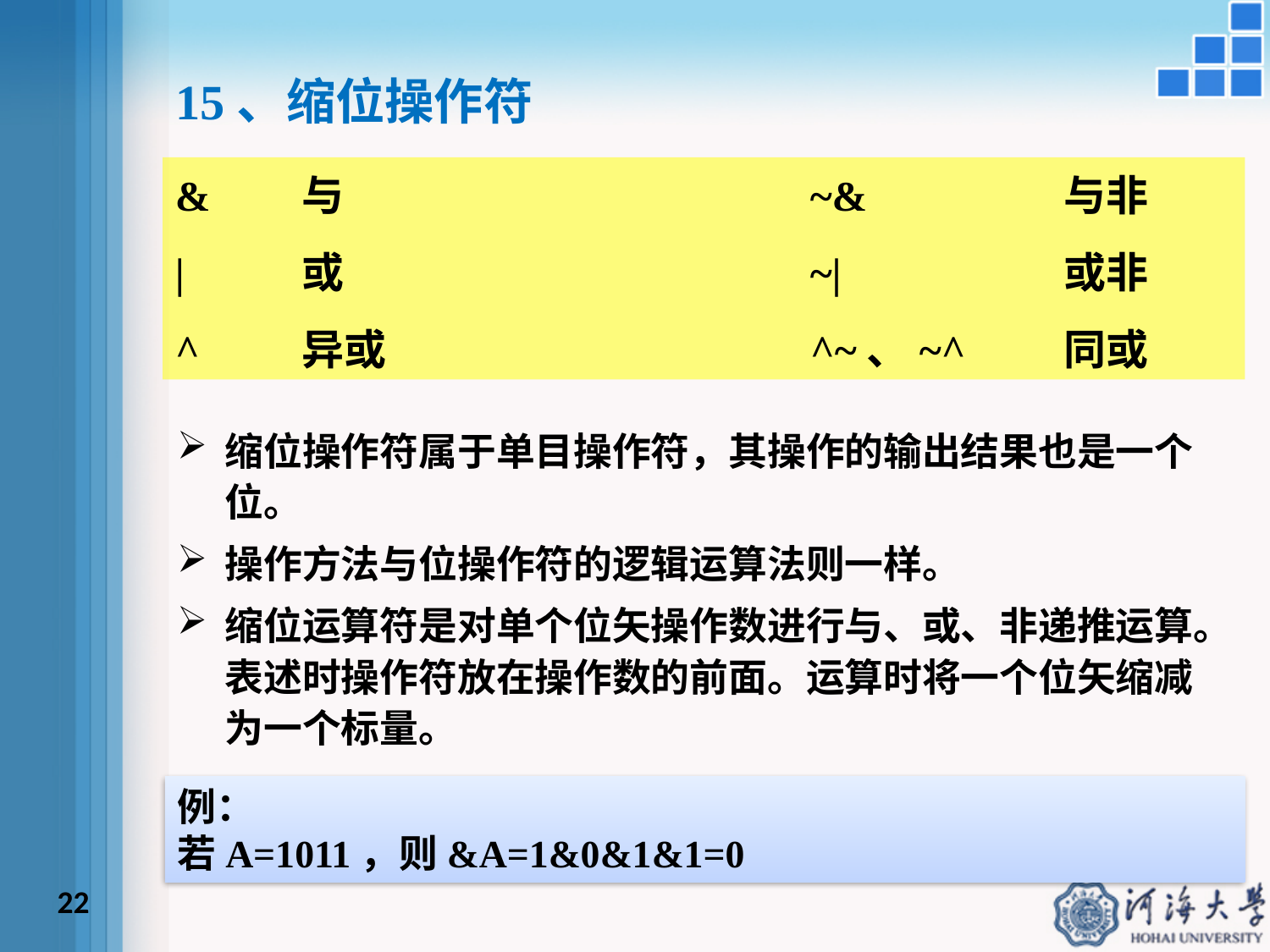

15、缩位操作符
&	与				~& 		与非
|	或				~|		或非
^	异或				^~、~^	同或
缩位操作符属于单目操作符，其操作的输出结果也是一个位。
操作方法与位操作符的逻辑运算法则一样。
缩位运算符是对单个位矢操作数进行与、或、非递推运算。表述时操作符放在操作数的前面。运算时将一个位矢缩减为一个标量。
例：
若A=1011，则&A=1&0&1&1=0
22